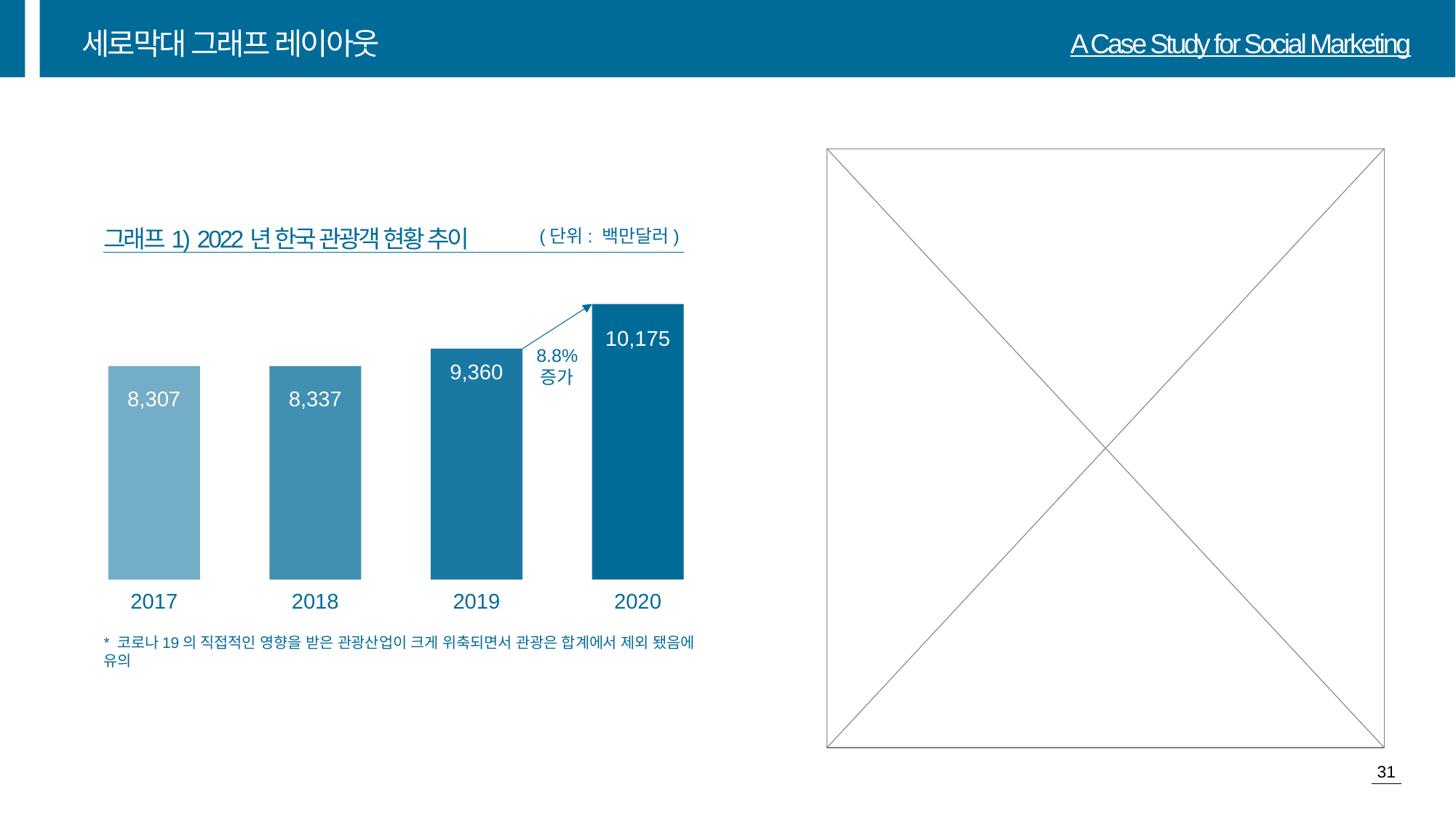

세로막대 그래프 레이아웃

그래프1)  2022년 한국 관광객 현황 추이
(단위: 백만달러)

10,175
8.8%
증가

9,360

8,307
8,337
2017
2018
2019
2020
* 코로나19의 직접적인 영향을 받은 관광산업이 크게 위축되면서 관광은 합계에서 제외 됐음에 유의